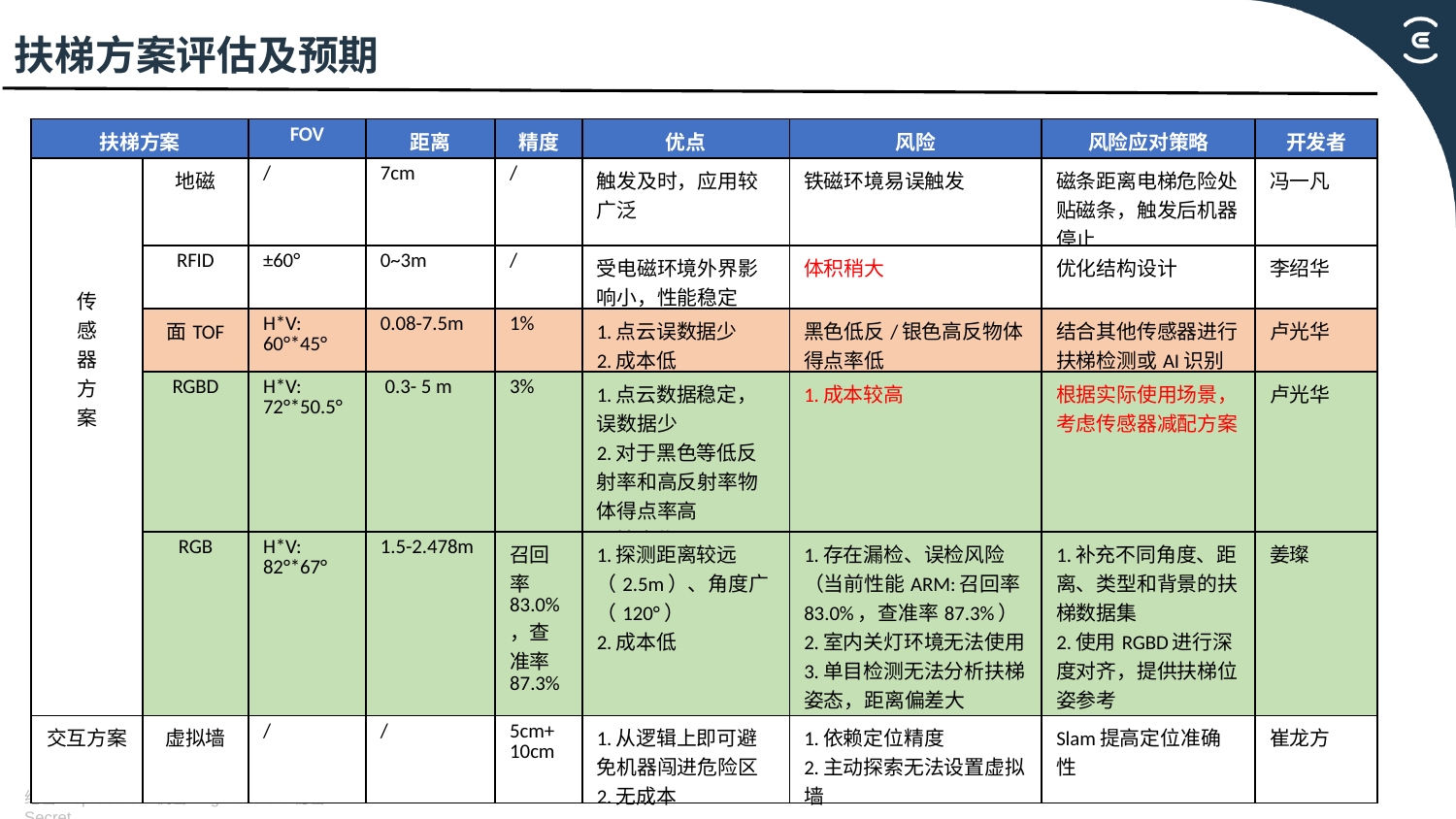

扶梯方案评估及预期
| 扶梯方案 |  | FOV | 距离 | 精度 | 优点 | 风险 | 风险应对策略 | 开发者 |
| --- | --- | --- | --- | --- | --- | --- | --- | --- |
| 传 感 器 方 案 | 地磁 | / | 7cm | / | 触发及时，应用较广泛 | 铁磁环境易误触发 | 磁条距离电梯危险处贴磁条，触发后机器停止 | 冯一凡 |
|  | RFID | ±60° | 0~3m | / | 受电磁环境外界影响小，性能稳定 | 体积稍大 | 优化结构设计 | 李绍华 |
|  | 面TOF | H\*V: 60°\*45° | 0.08-7.5m | 1% | 1.点云误数据少 2.成本低 | 黑色低反/银色高反物体得点率低 | 结合其他传感器进行扶梯检测或AI识别 | 卢光华 |
|  | RGBD | H\*V: 72°\*50.5° | 0.3- 5 m | 3% | 1.点云数据稳定，误数据少 2.对于黑色等低反射率和高反射率物体得点率高 3.精度优 | 1.成本较高 | 根据实际使用场景，考虑传感器减配方案 | 卢光华 |
|  | RGB | H\*V: 82°\*67° | 1.5-2.478m | 召回率83.0%，查准率87.3% | 1.探测距离较远（2.5m）、角度广（120°） 2.成本低 | 1.存在漏检、误检风险（当前性能ARM:召回率83.0%，查准率87.3%） 2.室内关灯环境无法使用 3.单目检测无法分析扶梯姿态，距离偏差大（0.14m） | 1.补充不同角度、距离、类型和背景的扶梯数据集 2.使用RGBD进行深度对齐，提供扶梯位姿参考 | 姜璨 |
| 交互方案 | 虚拟墙 | / | / | 5cm+ 10cm | 1.从逻辑上即可避免机器闯进危险区 2.无成本 | 1.依赖定位精度 2.主动探索无法设置虚拟墙 | Slam提高定位准确性 | 崔龙方 |